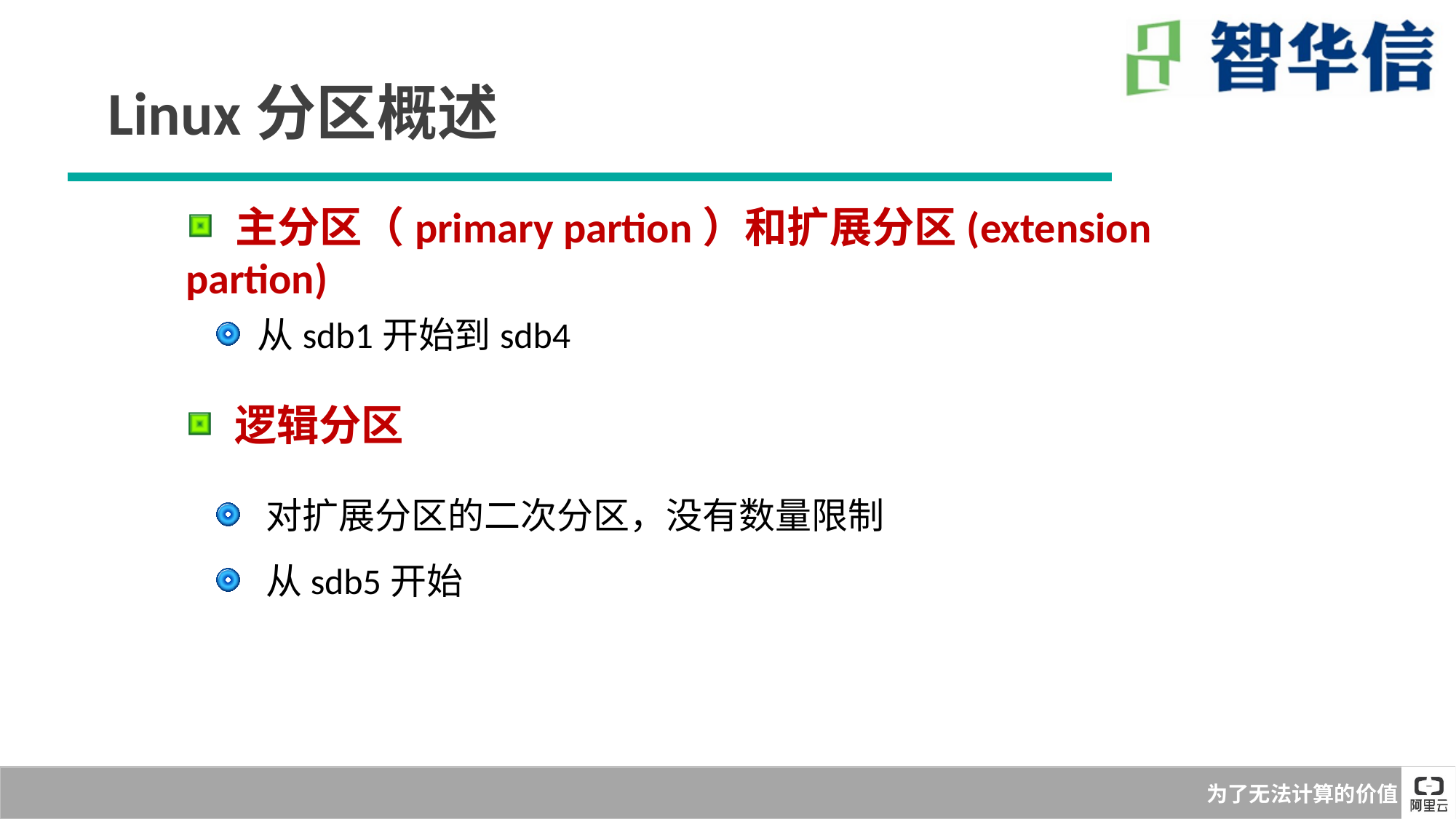

Linux分区概述
 主分区（primary partion）和扩展分区(extension partion)
 从sdb1开始到sdb4
 逻辑分区
  对扩展分区的二次分区，没有数量限制
  从sdb5开始